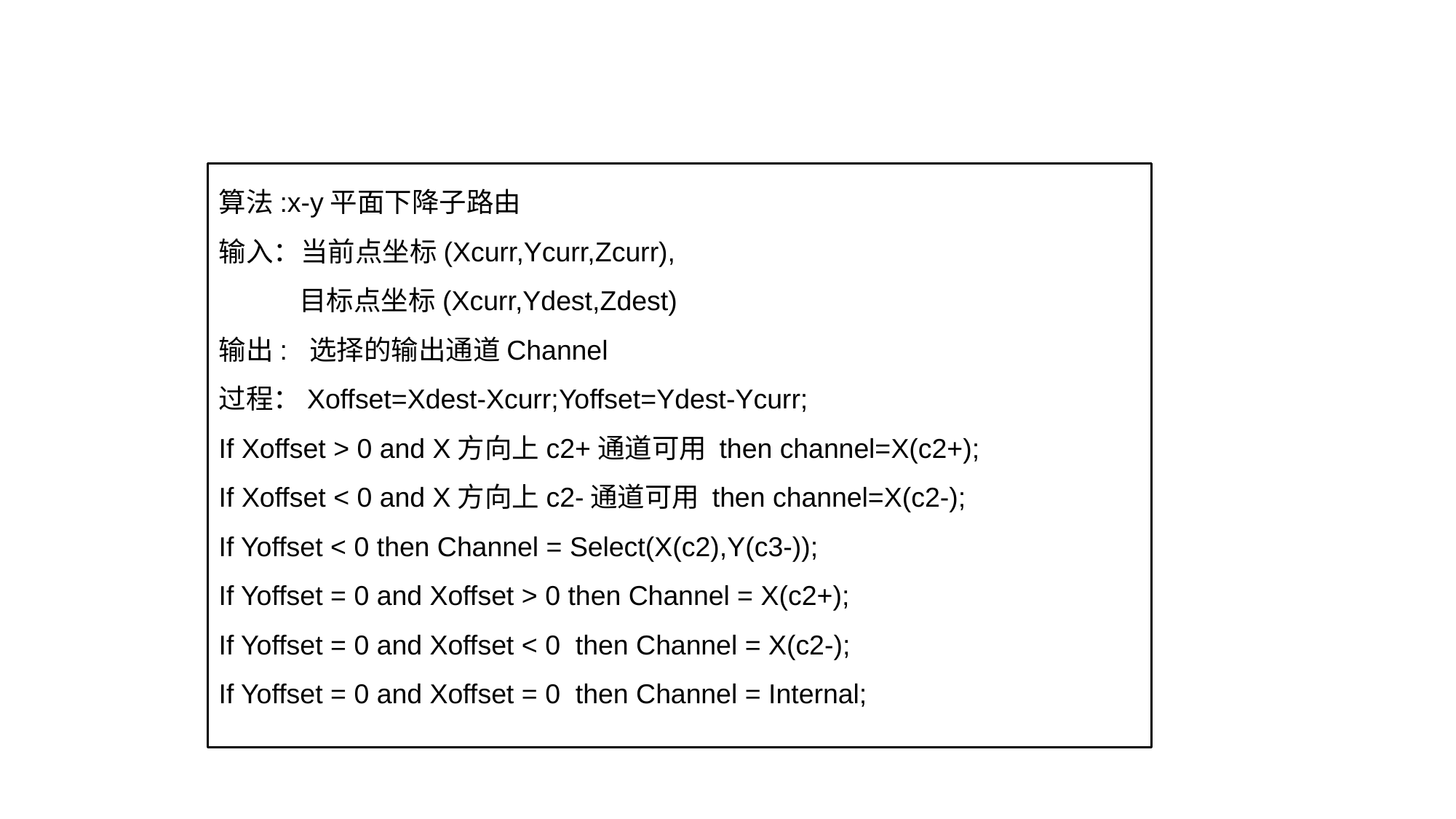

算法:x-y平面下降子路由
输入：当前点坐标(Xcurr,Ycurr,Zcurr),
            目标点坐标(Xcurr,Ydest,Zdest)
输出:  选择的输出通道Channel
过程：Xoffset=Xdest-Xcurr;Yoffset=Ydest-Ycurr;
If Xoffset > 0 and X方向上c2+通道可用 then channel=X(c2+);
If Xoffset < 0 and X方向上c2-通道可用 then channel=X(c2-);
If Yoffset < 0 then Channel = Select(X(c2),Y(c3-));
If Yoffset = 0 and Xoffset > 0 then Channel = X(c2+);
If Yoffset = 0 and Xoffset < 0  then Channel = X(c2-);
If Yoffset = 0 and Xoffset = 0  then Channel = Internal;